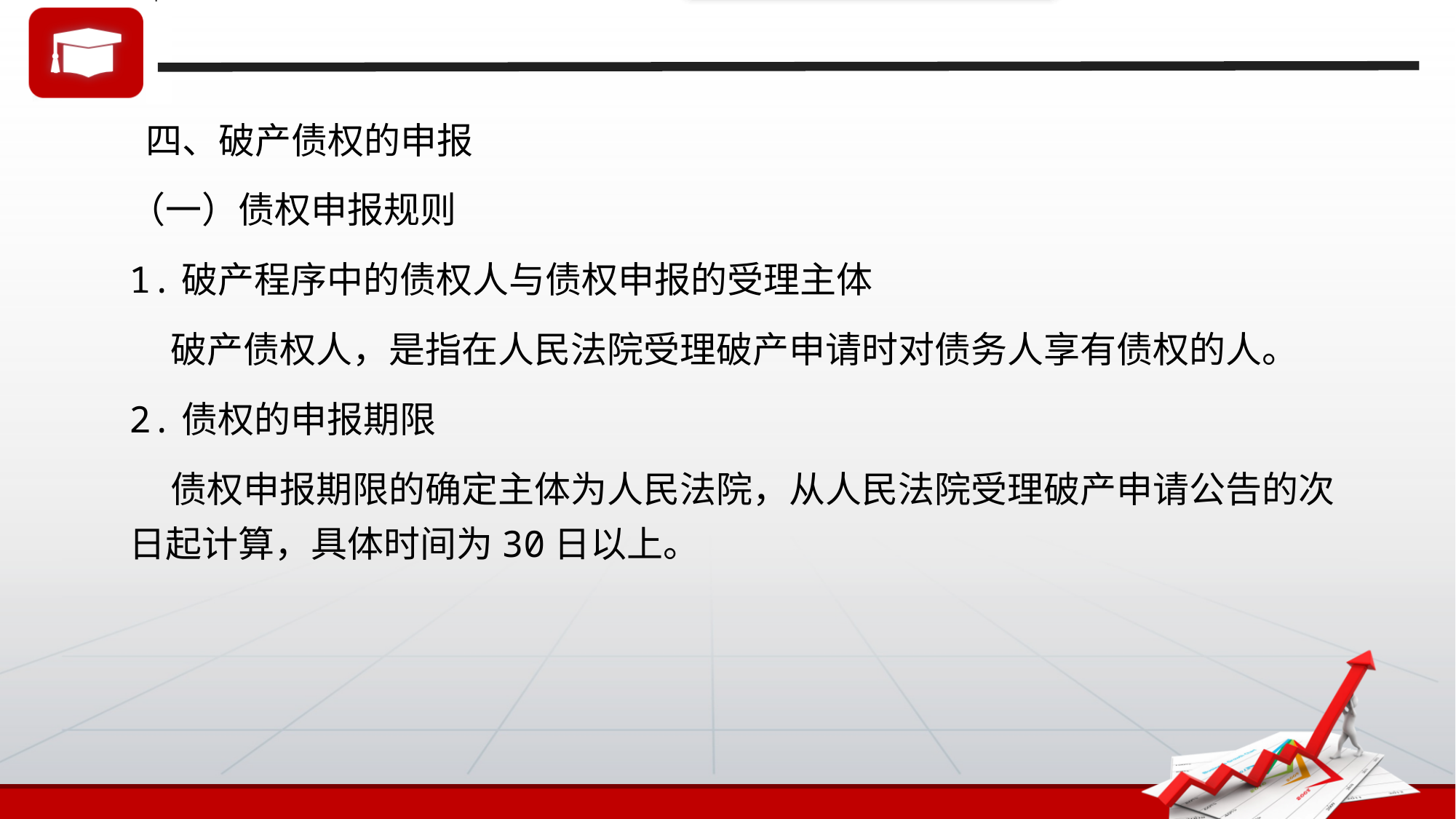

四、破产债权的申报
（一）债权申报规则
1.破产程序中的债权人与债权申报的受理主体
    破产债权人，是指在人民法院受理破产申请时对债务人享有债权的人。
2.债权的申报期限
    债权申报期限的确定主体为人民法院，从人民法院受理破产申请公告的次日起计算，具体时间为30日以上。